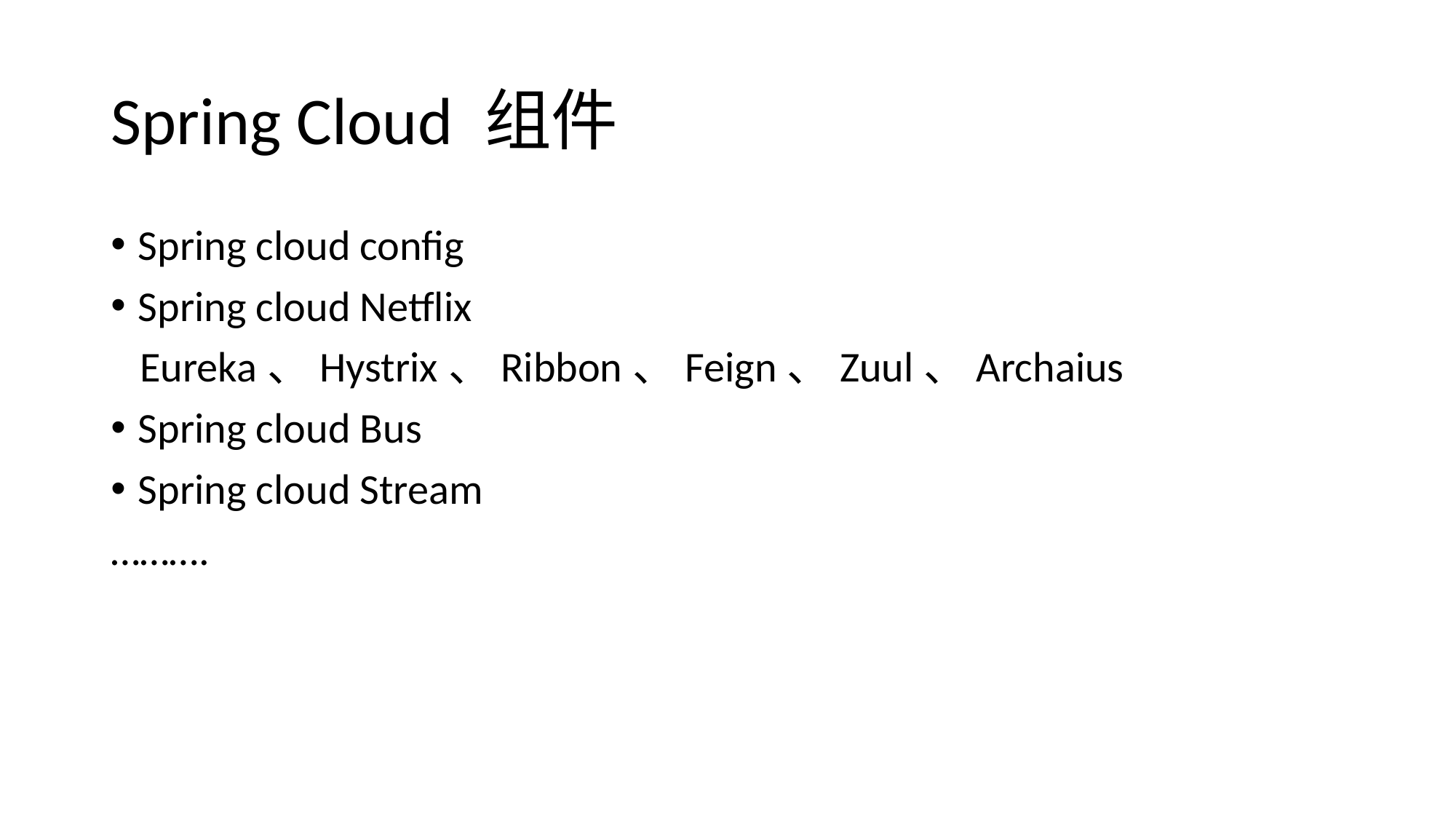

# Spring Cloud 组件
Spring cloud config
Spring cloud Netflix
   Eureka、Hystrix、Ribbon、Feign、Zuul、Archaius
Spring cloud Bus
Spring cloud Stream
……….